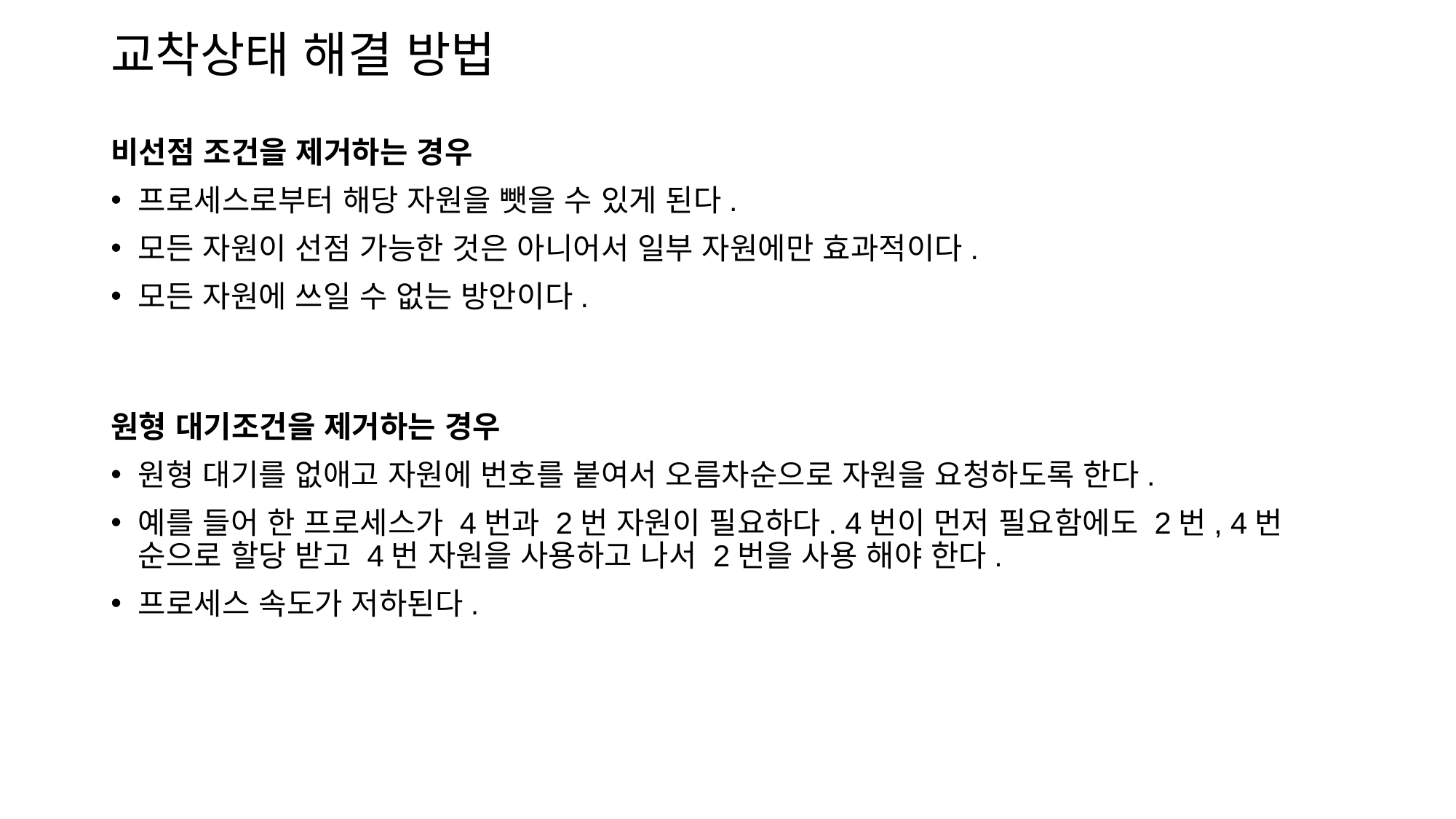

# 교착상태 해결 방법
비선점 조건을 제거하는 경우
프로세스로부터 해당 자원을 뺏을 수 있게 된다.
모든 자원이 선점 가능한 것은 아니어서 일부 자원에만 효과적이다.
모든 자원에 쓰일 수 없는 방안이다.

원형 대기조건을 제거하는 경우
원형 대기를 없애고 자원에 번호를 붙여서 오름차순으로 자원을 요청하도록 한다.
예를 들어 한 프로세스가 4번과 2번 자원이 필요하다. 4번이 먼저 필요함에도 2번, 4번 순으로 할당 받고 4번 자원을 사용하고 나서 2번을 사용 해야 한다.
프로세스 속도가 저하된다.